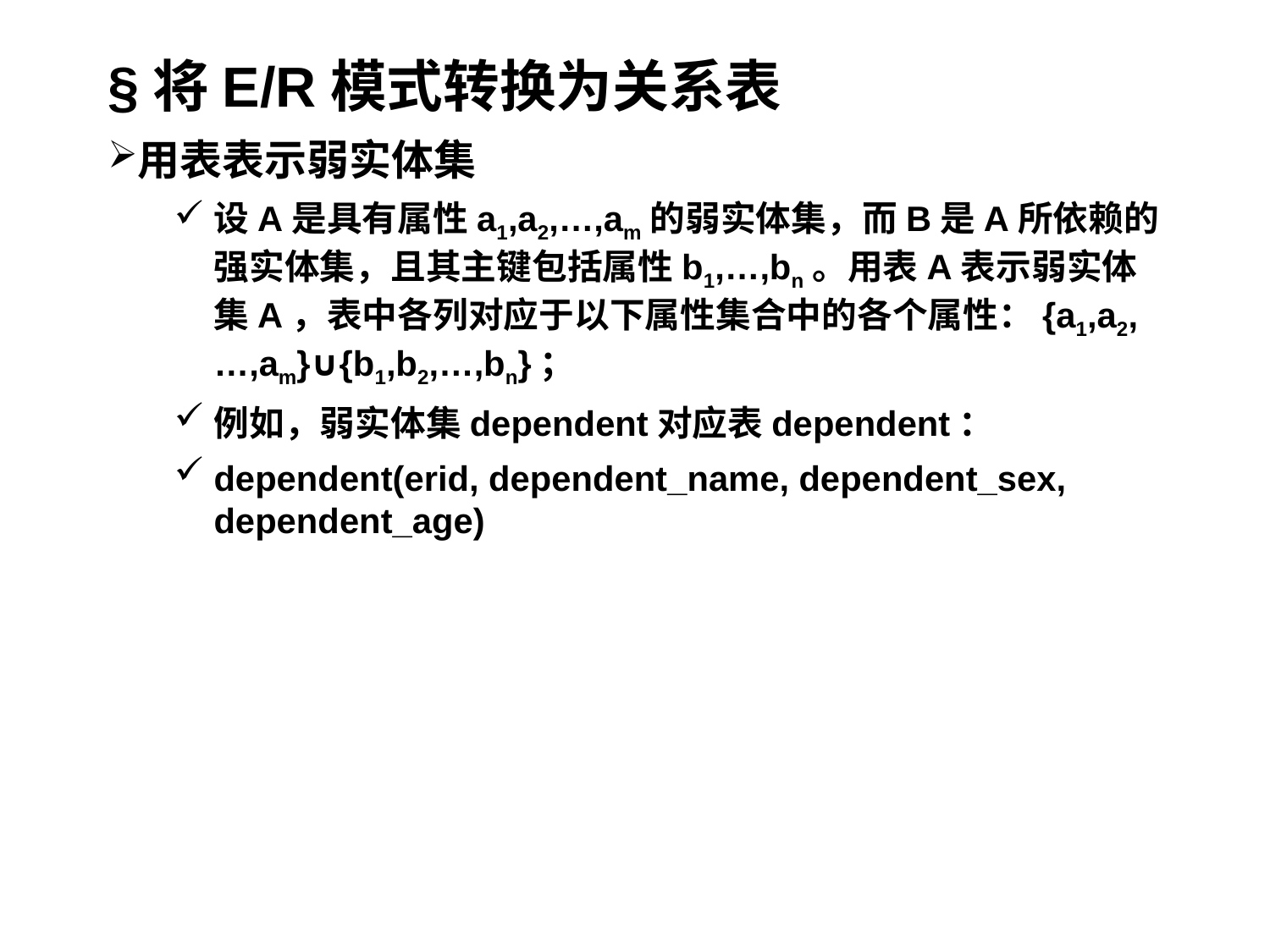

§将E/R模式转换为关系表
用表表示弱实体集
设A是具有属性a1,a2,…,am的弱实体集，而B是A所依赖的强实体集，且其主键包括属性b1,…,bn。用表A表示弱实体集A，表中各列对应于以下属性集合中的各个属性：{a1,a2,…,am}∪{b1,b2,…,bn}；
例如，弱实体集dependent对应表dependent：
dependent(erid, dependent_name, dependent_sex, dependent_age)